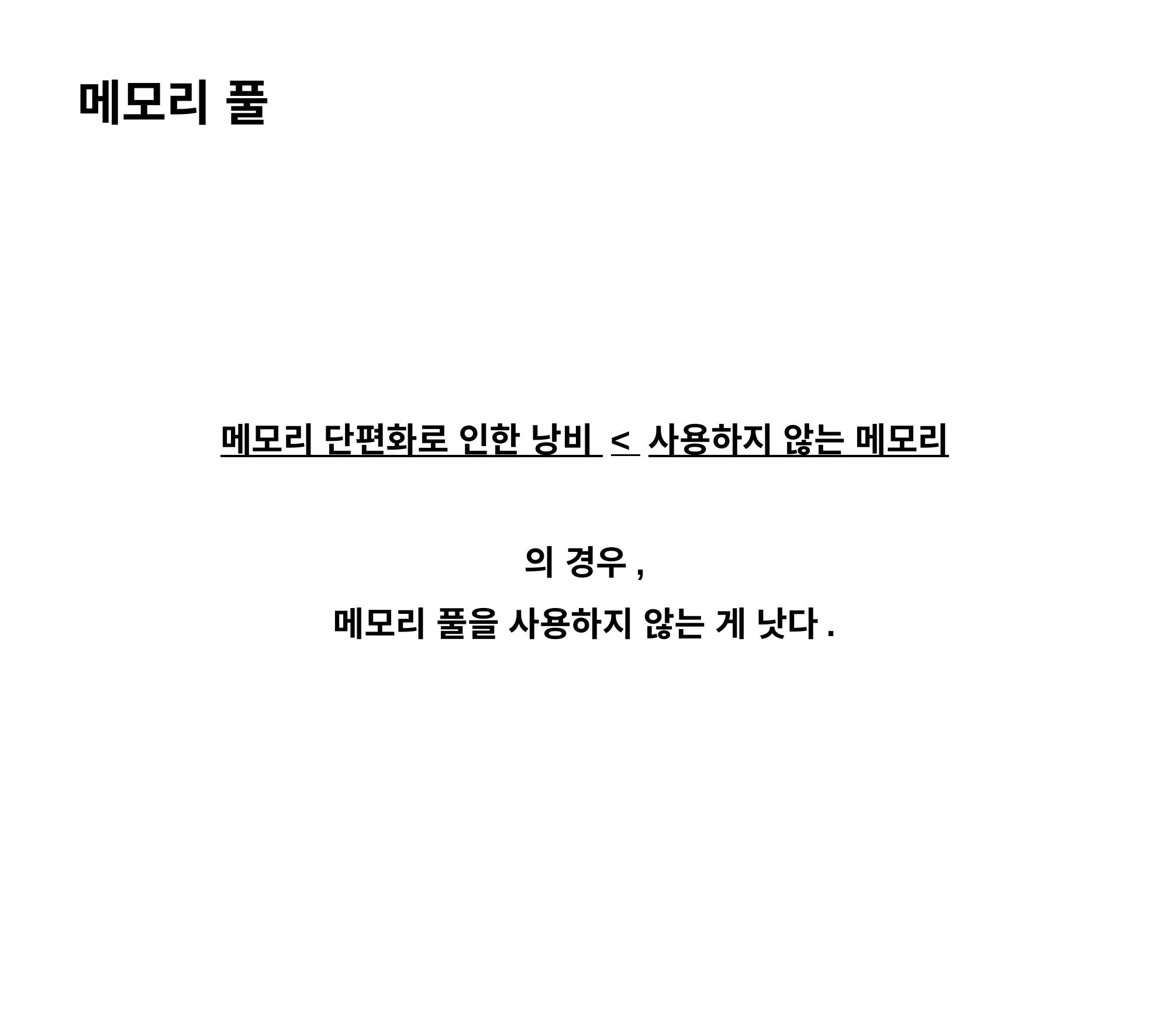

메모리 풀
메모리 단편화로 인한 낭비 < 사용하지 않는 메모리

의 경우,
메모리 풀을 사용하지 않는 게 낫다.